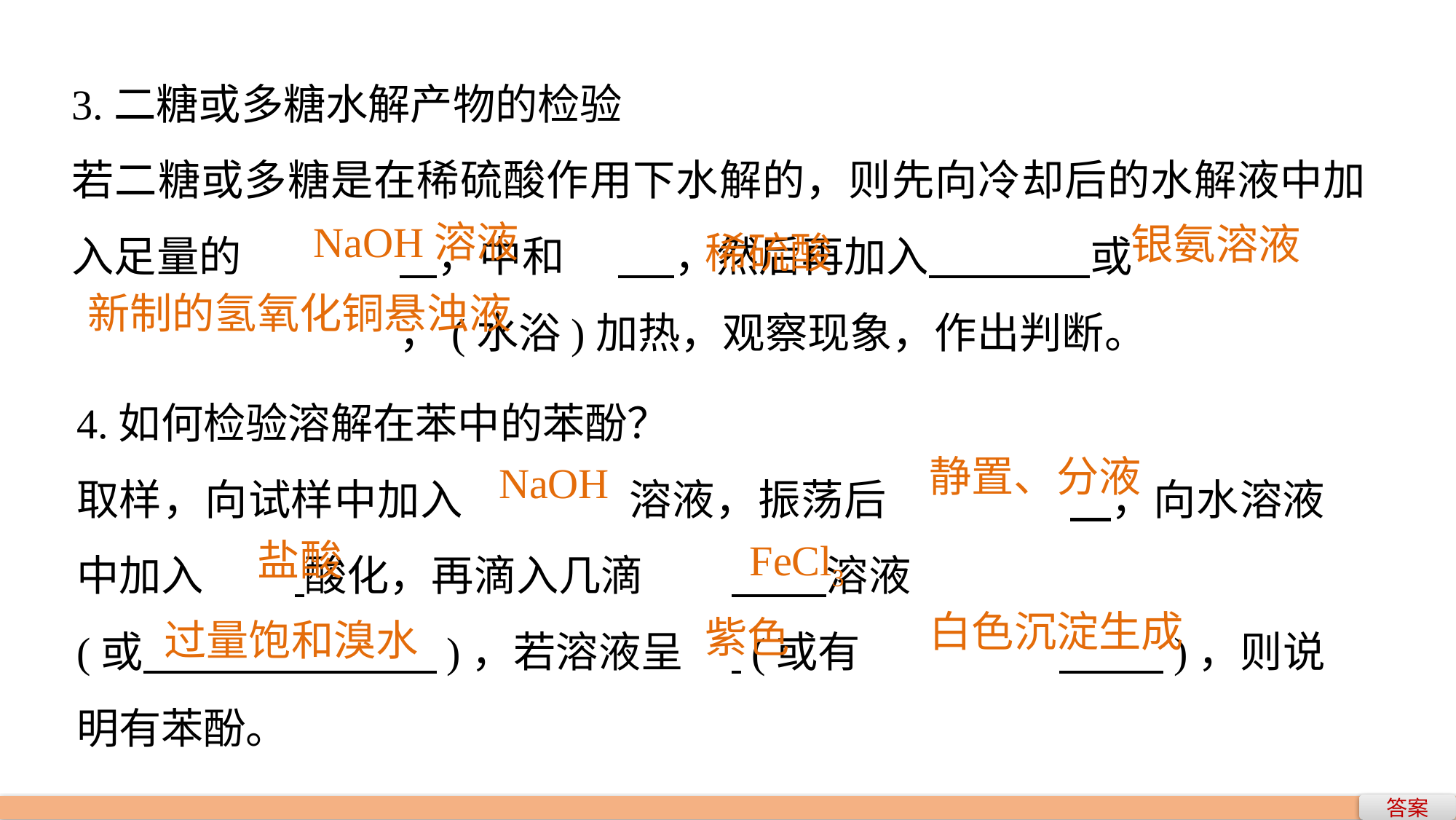

3.二糖或多糖水解产物的检验
若二糖或多糖是在稀硫酸作用下水解的，则先向冷却后的水解液中加入足量的		    ，中和	      ，然后再加入                 或
			，(水浴)加热，观察现象，作出判断。
稀硫酸
NaOH溶液
银氨溶液
新制的氢氧化铜悬浊液
4.如何检验溶解在苯中的苯酚？
取样，向试样中加入		溶液，振荡后		    ，向水溶液中加入	 酸化，再滴入几滴	          溶液
(或                               )，若溶液呈	 (或有		           )，则说明有苯酚。
静置、分液
NaOH
盐酸
FeCl3
白色沉淀生成
紫色
过量饱和溴水
答案